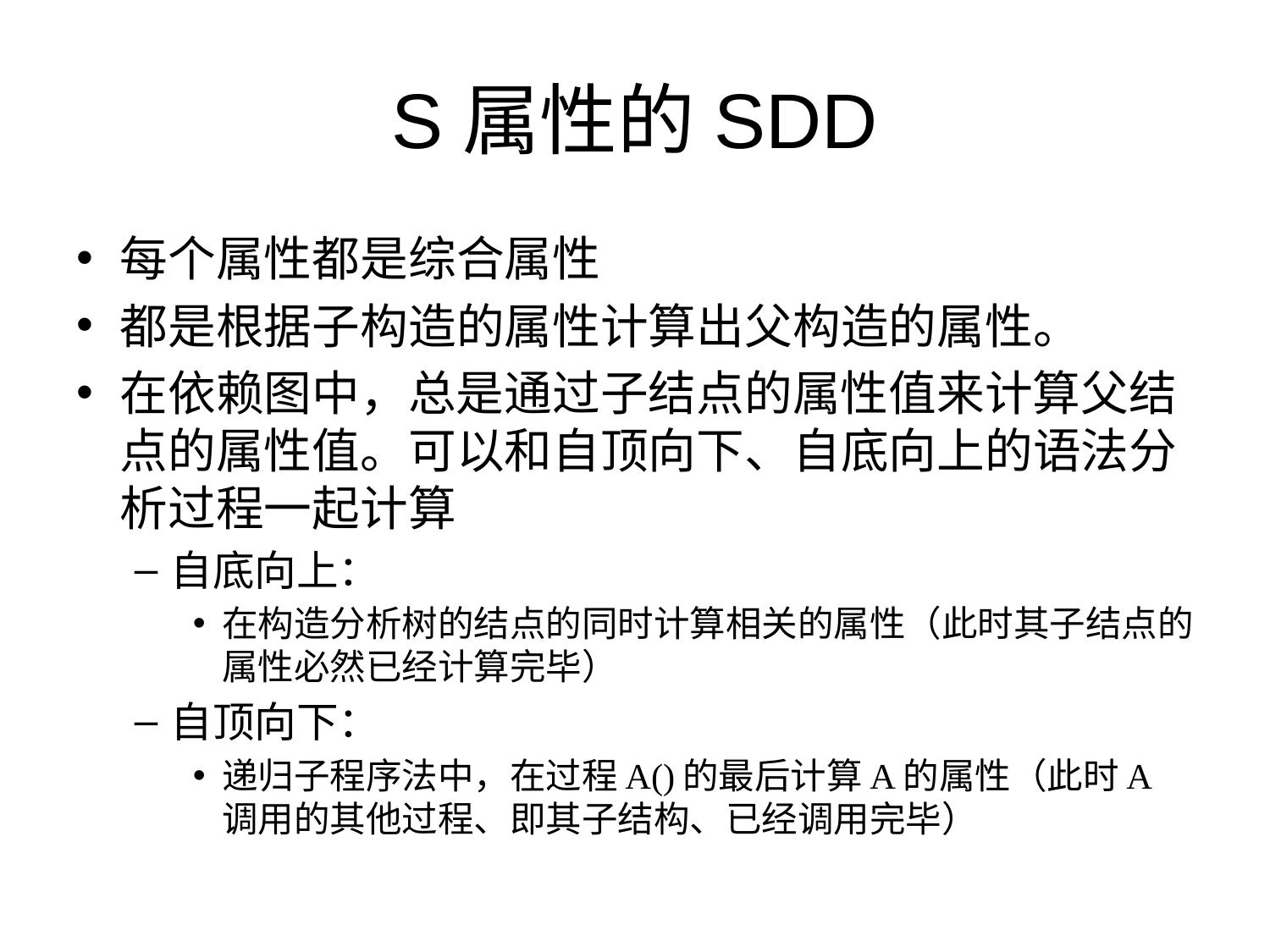

# S属性的SDD
每个属性都是综合属性
都是根据子构造的属性计算出父构造的属性。
在依赖图中，总是通过子结点的属性值来计算父结点的属性值。可以和自顶向下、自底向上的语法分析过程一起计算
自底向上：
在构造分析树的结点的同时计算相关的属性（此时其子结点的属性必然已经计算完毕）
自顶向下：
递归子程序法中，在过程A()的最后计算A的属性（此时A调用的其他过程、即其子结构、已经调用完毕）